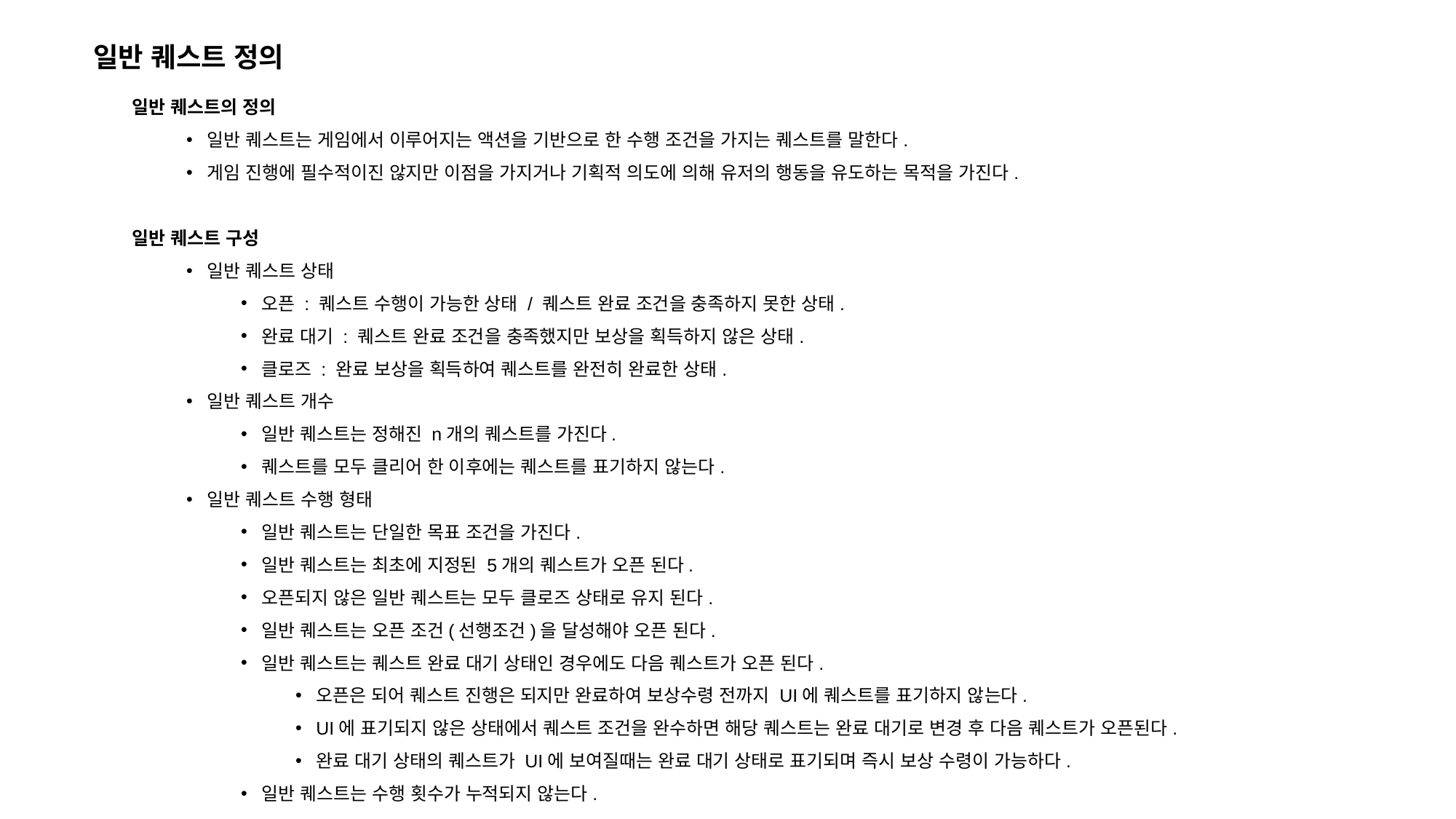

일반 퀘스트 정의
일반 퀘스트의 정의
일반 퀘스트는 게임에서 이루어지는 액션을 기반으로 한 수행 조건을 가지는 퀘스트를 말한다.
게임 진행에 필수적이진 않지만 이점을 가지거나 기획적 의도에 의해 유저의 행동을 유도하는 목적을 가진다.

일반 퀘스트 구성
일반 퀘스트 상태
오픈 : 퀘스트 수행이 가능한 상태 / 퀘스트 완료 조건을 충족하지 못한 상태.
완료 대기 : 퀘스트 완료 조건을 충족했지만 보상을 획득하지 않은 상태.
클로즈 : 완료 보상을 획득하여 퀘스트를 완전히 완료한 상태.
일반 퀘스트 개수
일반 퀘스트는 정해진 n개의 퀘스트를 가진다.
퀘스트를 모두 클리어 한 이후에는 퀘스트를 표기하지 않는다.
일반 퀘스트 수행 형태
일반 퀘스트는 단일한 목표 조건을 가진다.
일반 퀘스트는 최초에 지정된 5개의 퀘스트가 오픈 된다.
오픈되지 않은 일반 퀘스트는 모두 클로즈 상태로 유지 된다.
일반 퀘스트는 오픈 조건(선행조건)을 달성해야 오픈 된다.
일반 퀘스트는 퀘스트 완료 대기 상태인 경우에도 다음 퀘스트가 오픈 된다.
오픈은 되어 퀘스트 진행은 되지만 완료하여 보상수령 전까지 UI에 퀘스트를 표기하지 않는다.
UI에 표기되지 않은 상태에서 퀘스트 조건을 완수하면 해당 퀘스트는 완료 대기로 변경 후 다음 퀘스트가 오픈된다.
완료 대기 상태의 퀘스트가 UI에 보여질때는 완료 대기 상태로 표기되며 즉시 보상 수령이 가능하다.
일반 퀘스트는 수행 횟수가 누적되지 않는다.